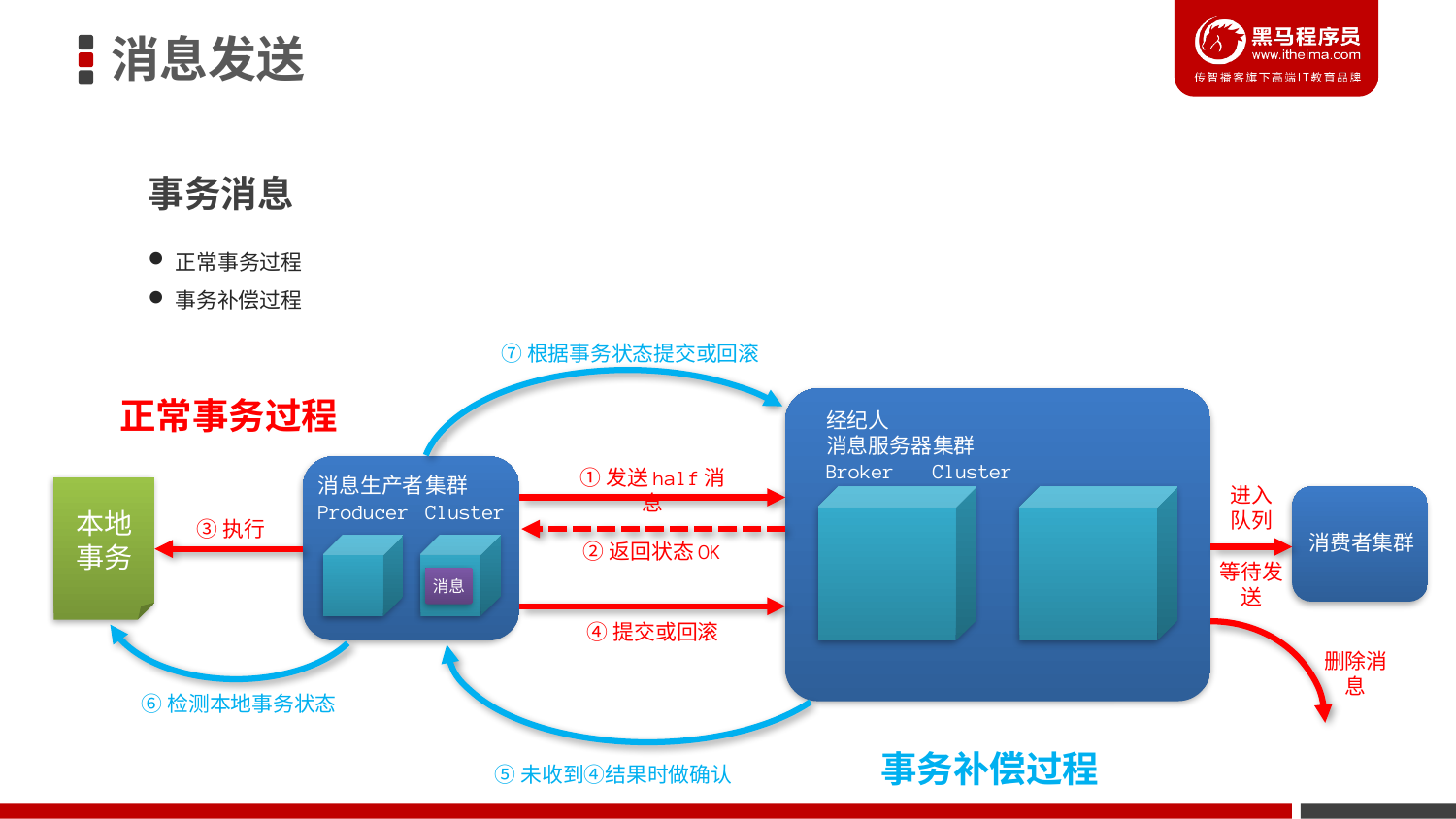

消息发送
事务消息
正常事务过程
事务补偿过程
⑦根据事务状态提交或回滚

正常事务过程

经纪人
消息服务器
Broker
集群
Cluster

消息生产者
Producer
集群
Cluster

消息
①发送half消息
进入
队列

等待发送
本地事务

集群
Cluster
消费者集群

③执行

⑥检测本地事务状态
②返回状态OK

⑤未收到④结果时做确认
④提交或回滚

删除消息
事务补偿过程